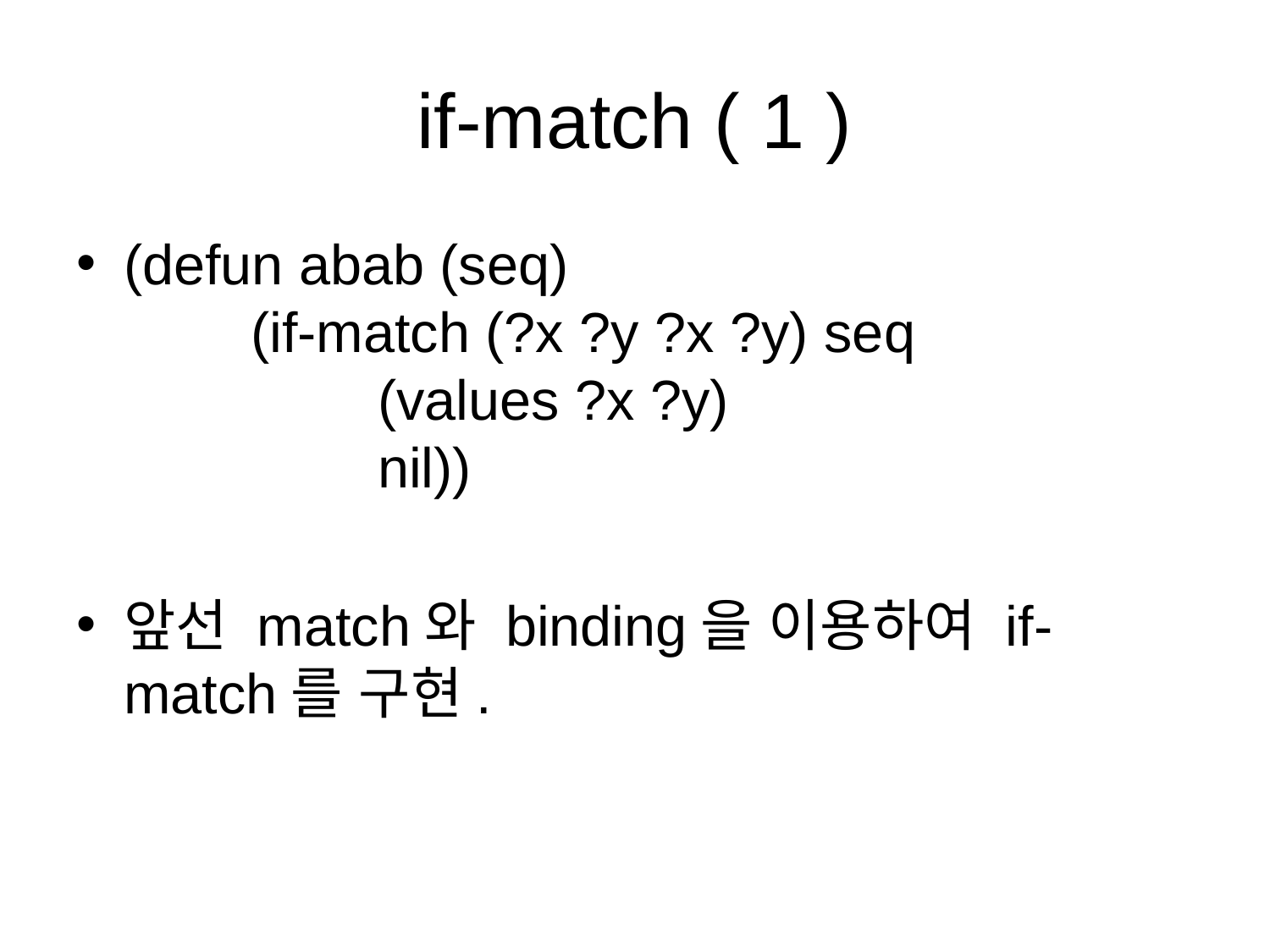

# if-match ( 1 )
(defun abab (seq)
	(if-match (?x ?y ?x ?y) seq
		(values ?x ?y)
		nil))

앞선 match와 binding을 이용하여 if-match를 구현.